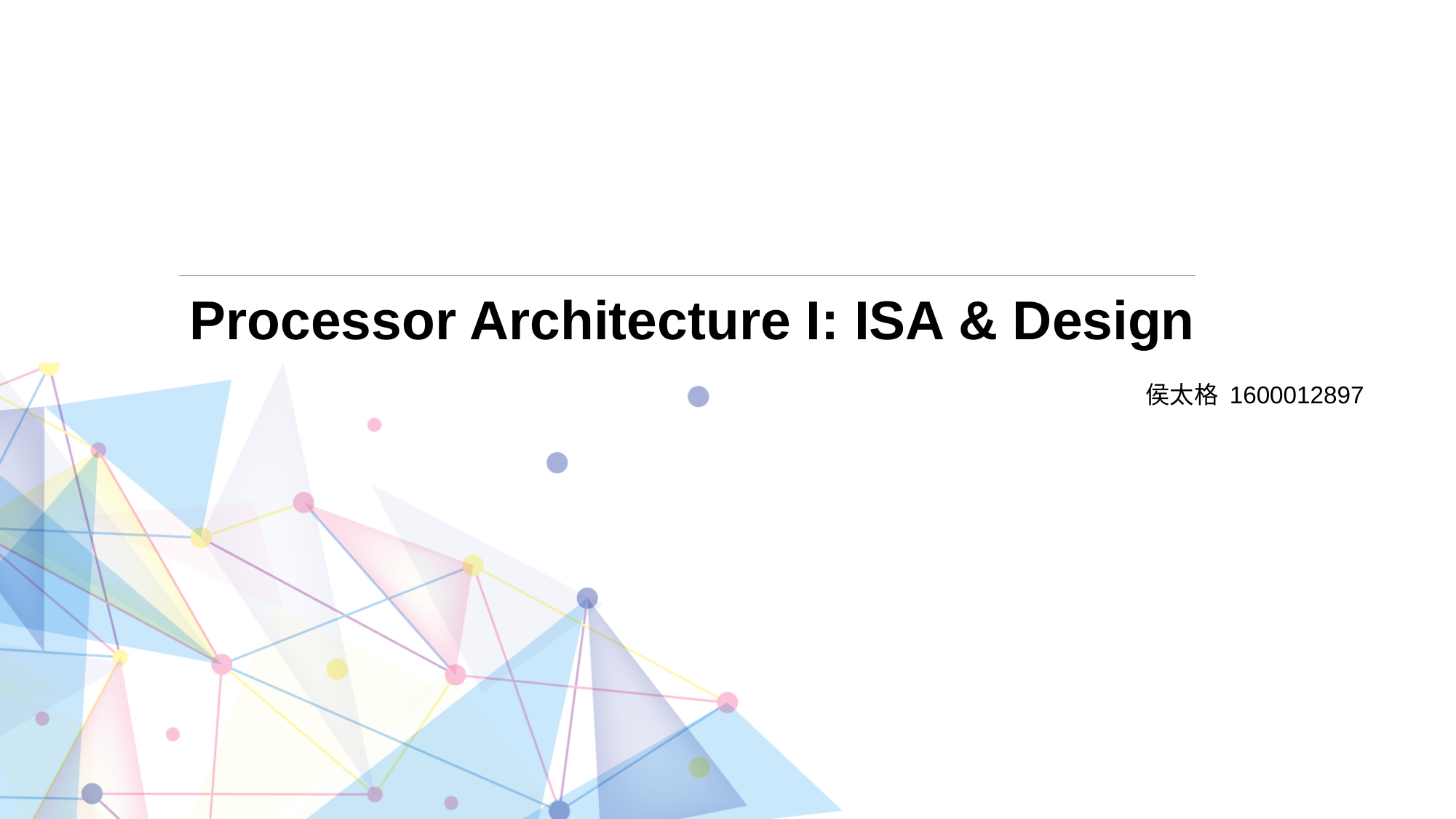

# Processor Architecture I: ISA & Design
侯太格 1600012897